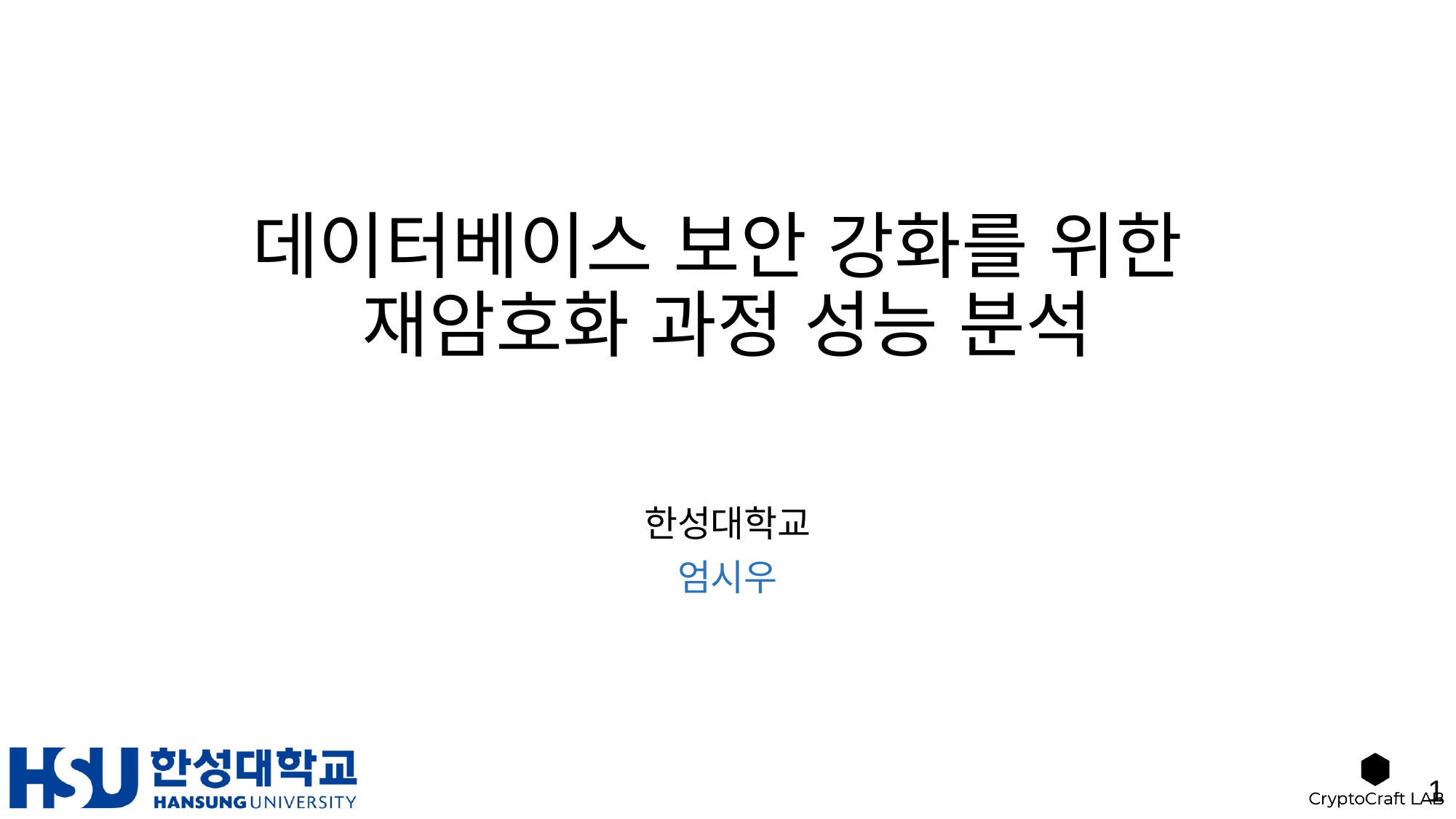

# 데이터베이스 보안 강화를 위한 재암호화 과정 성능 분석
한성대학교
엄시우